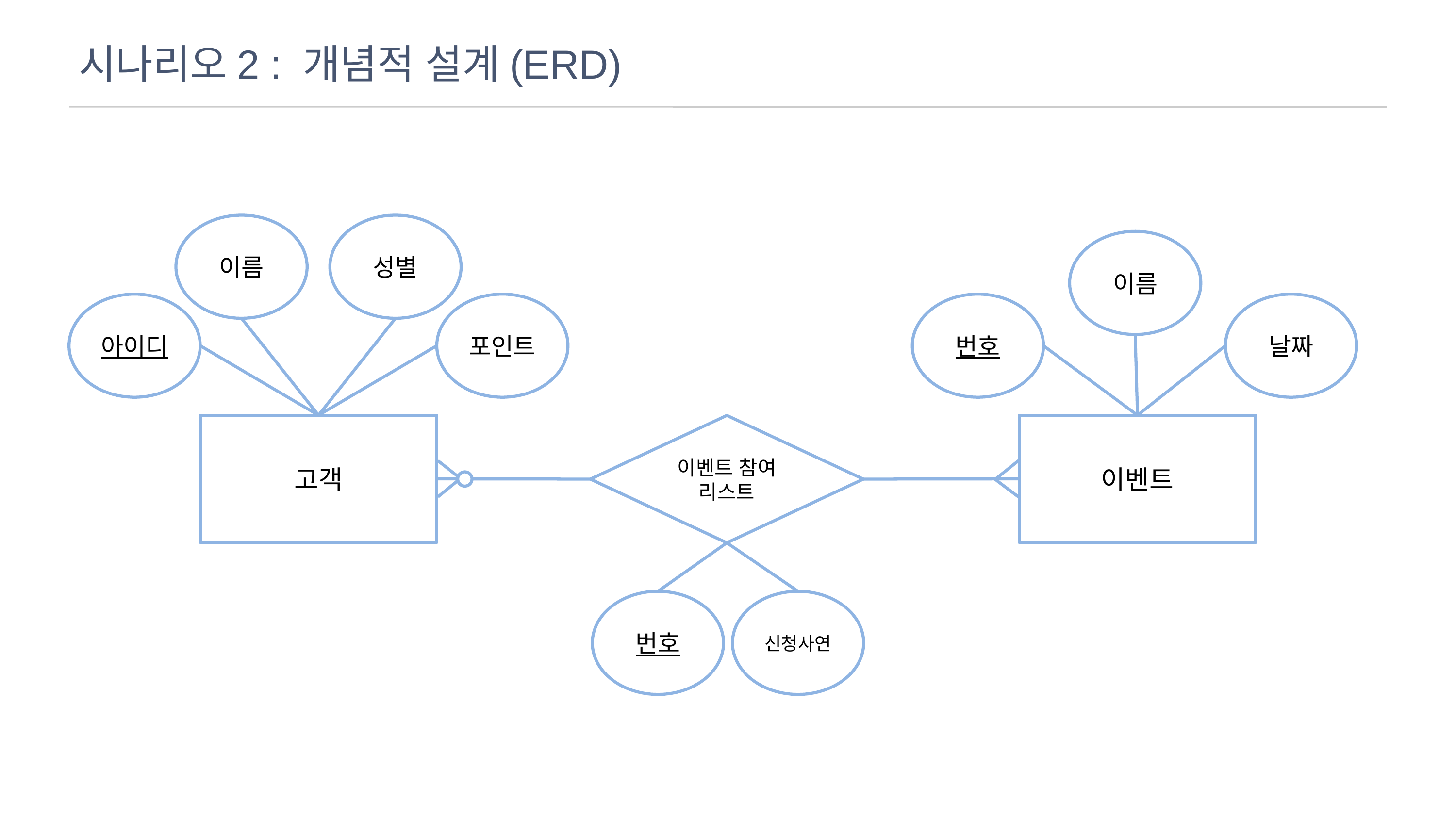

시나리오2 : 개념적 설계(ERD)

이름
성별
이름
아이디
포인트
번호
날짜
고객
이벤트
이벤트 참여 리스트

번호
신청사연